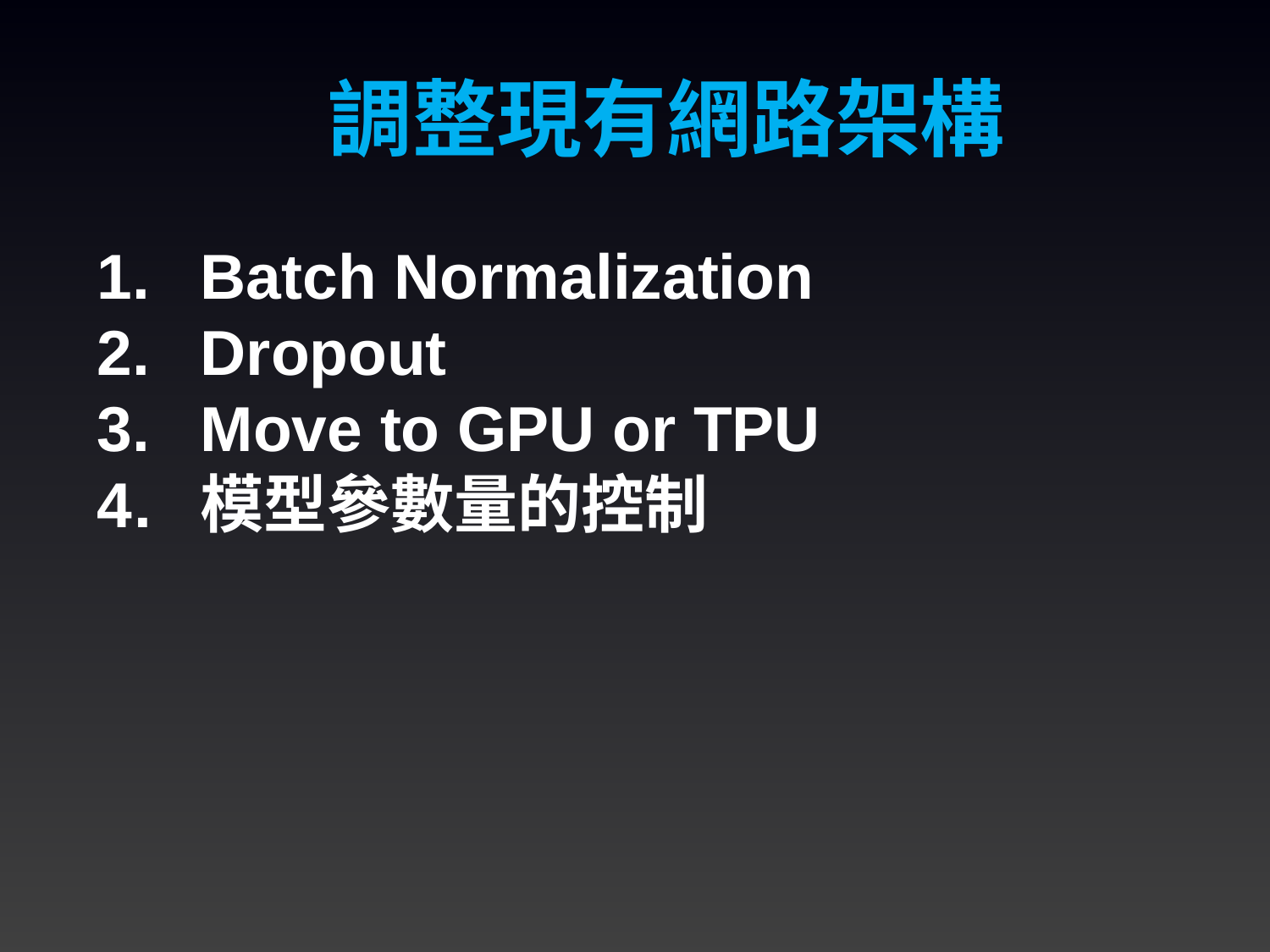

調整現有網路架構
Batch Normalization
Dropout
Move to GPU or TPU
模型參數量的控制